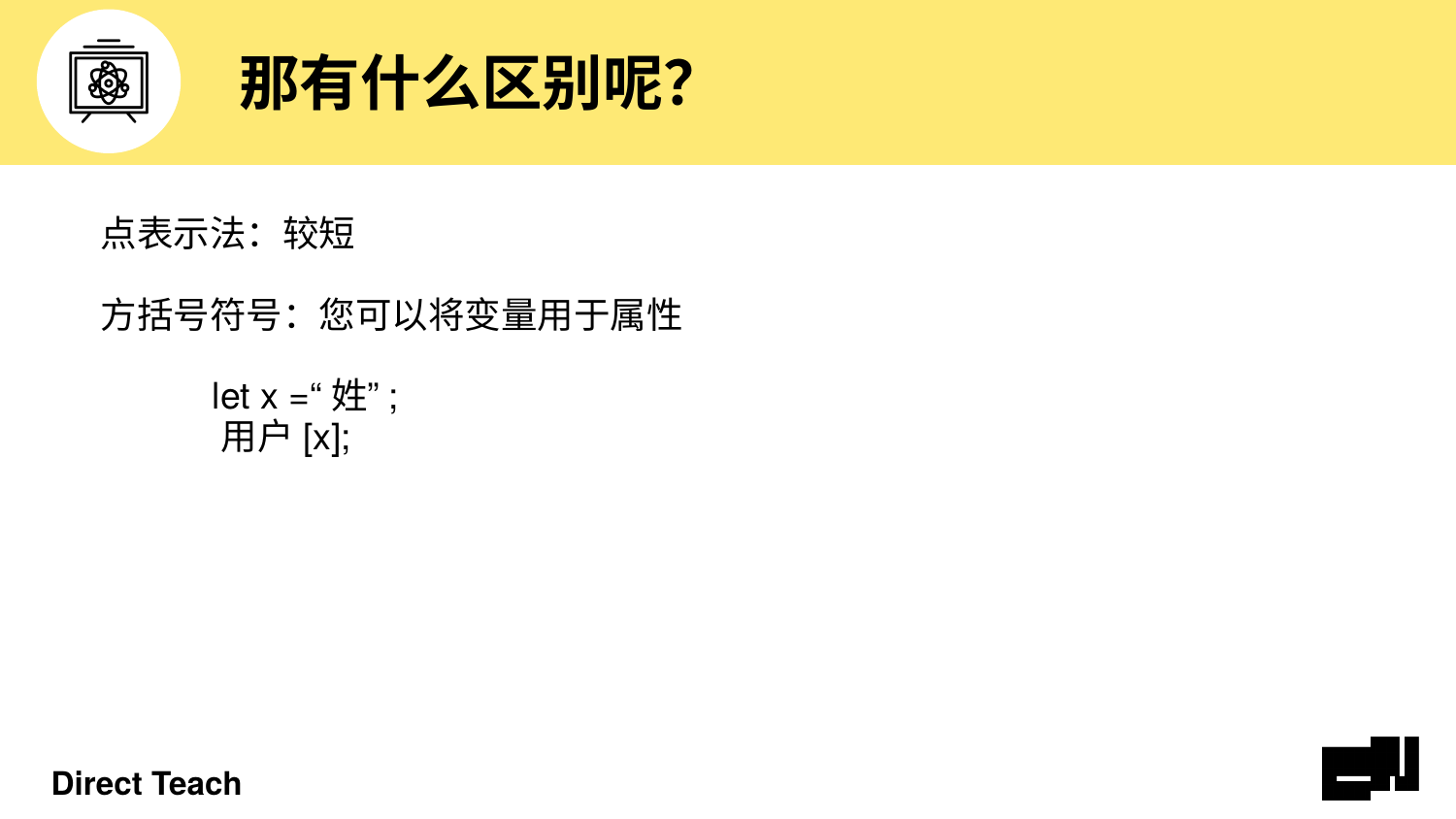

# 那有什么区别呢？
点表示法：较短

方括号符号：您可以将变量用于属性

           let x =“姓”;
           用户[x];